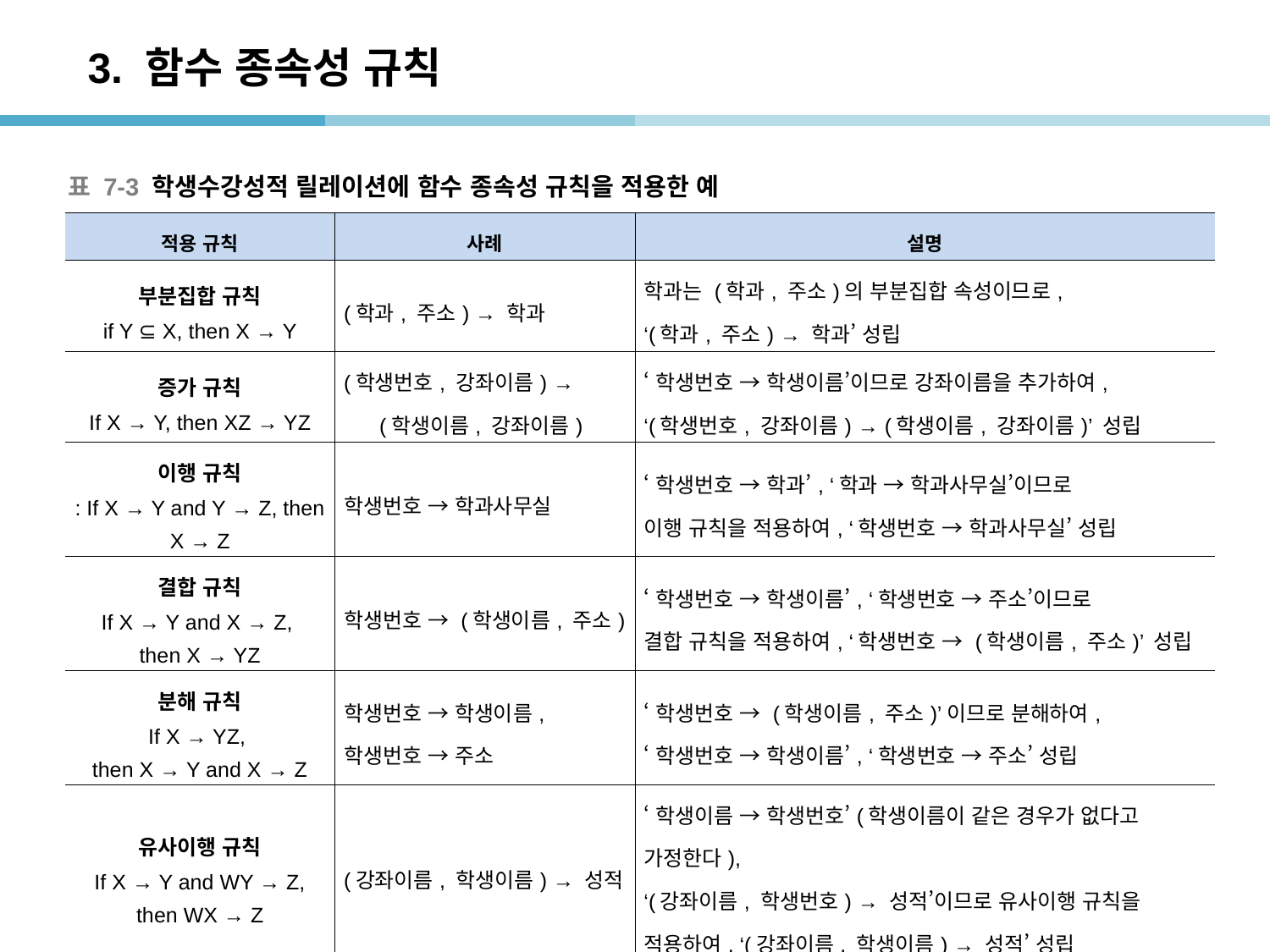

# 3. 함수 종속성 규칙
표 7-3 학생수강성적 릴레이션에 함수 종속성 규칙을 적용한 예
| 적용 규칙 | 사례 | 설명 |
| --- | --- | --- |
| 부분집합 규칙 if Y ⊆ X, then X → Y | (학과, 주소) → 학과 | 학과는 (학과, 주소)의 부분집합 속성이므로, ‘(학과, 주소) → 학과’ 성립 |
| 증가 규칙 If X → Y, then XZ → YZ | (학생번호, 강좌이름) → (학생이름, 강좌이름) | ‘학생번호 → 학생이름’이므로 강좌이름을 추가하여, ‘(학생번호, 강좌이름) → (학생이름, 강좌이름)’ 성립 |
| 이행 규칙 : If X → Y and Y → Z, then X → Z | 학생번호 → 학과사무실 | ‘학생번호 → 학과’, ‘학과 → 학과사무실’이므로 이행 규칙을 적용하여, ‘학생번호 → 학과사무실’ 성립 |
| 결합 규칙 If X → Y and X → Z, then X → YZ | 학생번호 → (학생이름, 주소) | ‘학생번호 → 학생이름’, ‘학생번호 → 주소’이므로 결합 규칙을 적용하여, ‘학생번호 → (학생이름, 주소)’ 성립 |
| 분해 규칙 If X → YZ, then X → Y and X → Z | 학생번호 → 학생이름, 학생번호 → 주소 | ‘학생번호 → (학생이름, 주소)’이므로 분해하여, ‘학생번호 → 학생이름’, ‘학생번호 → 주소’ 성립 |
| 유사이행 규칙 If X → Y and WY → Z, then WX → Z | (강좌이름, 학생이름) → 성적 | ‘학생이름 → 학생번호’(학생이름이 같은 경우가 없다고 가정한다), ‘(강좌이름, 학생번호) → 성적’이므로 유사이행 규칙을 적용하여, ‘(강좌이름, 학생이름) → 성적’ 성립 |